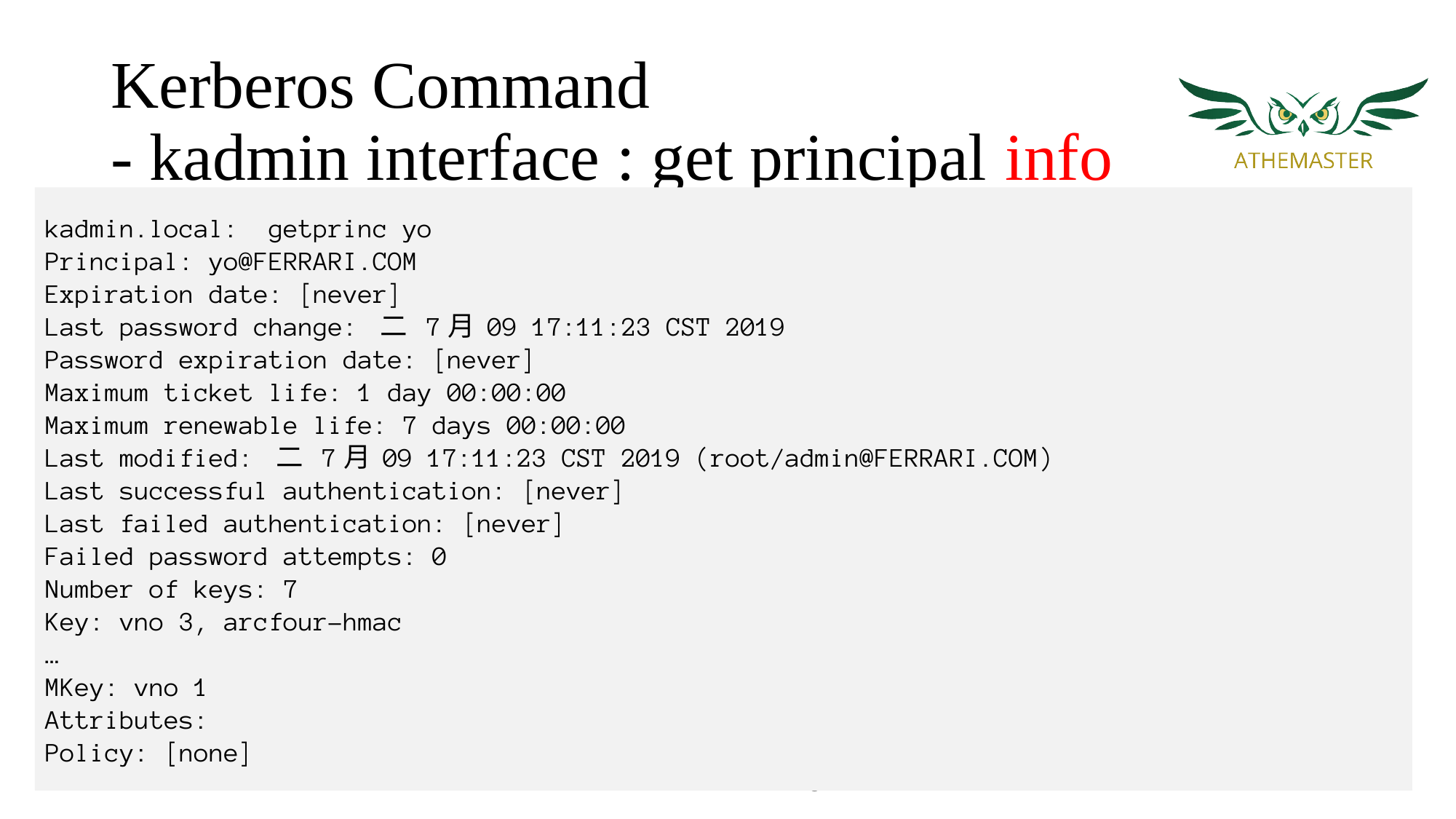

# Kerberos Command - kadmin interface : get principal info
kadmin.local:  getprinc yo
Principal: yo@FERRARI.COM
Expiration date: [never]
Last password change: 二  7月 09 17:11:23 CST 2019
Password expiration date: [never]
Maximum ticket life: 1 day 00:00:00
Maximum renewable life: 7 days 00:00:00
Last modified: 二  7月 09 17:11:23 CST 2019 (root/admin@FERRARI.COM)
Last successful authentication: [never]
Last failed authentication: [never]
Failed password attempts: 0
Number of keys: 7
Key: vno 3, arcfour-hmac
…
MKey: vno 1
Attributes:
Policy: [none]
7/11/19
© 2017-2022 Athemaster Co. All Rights Reserved
40